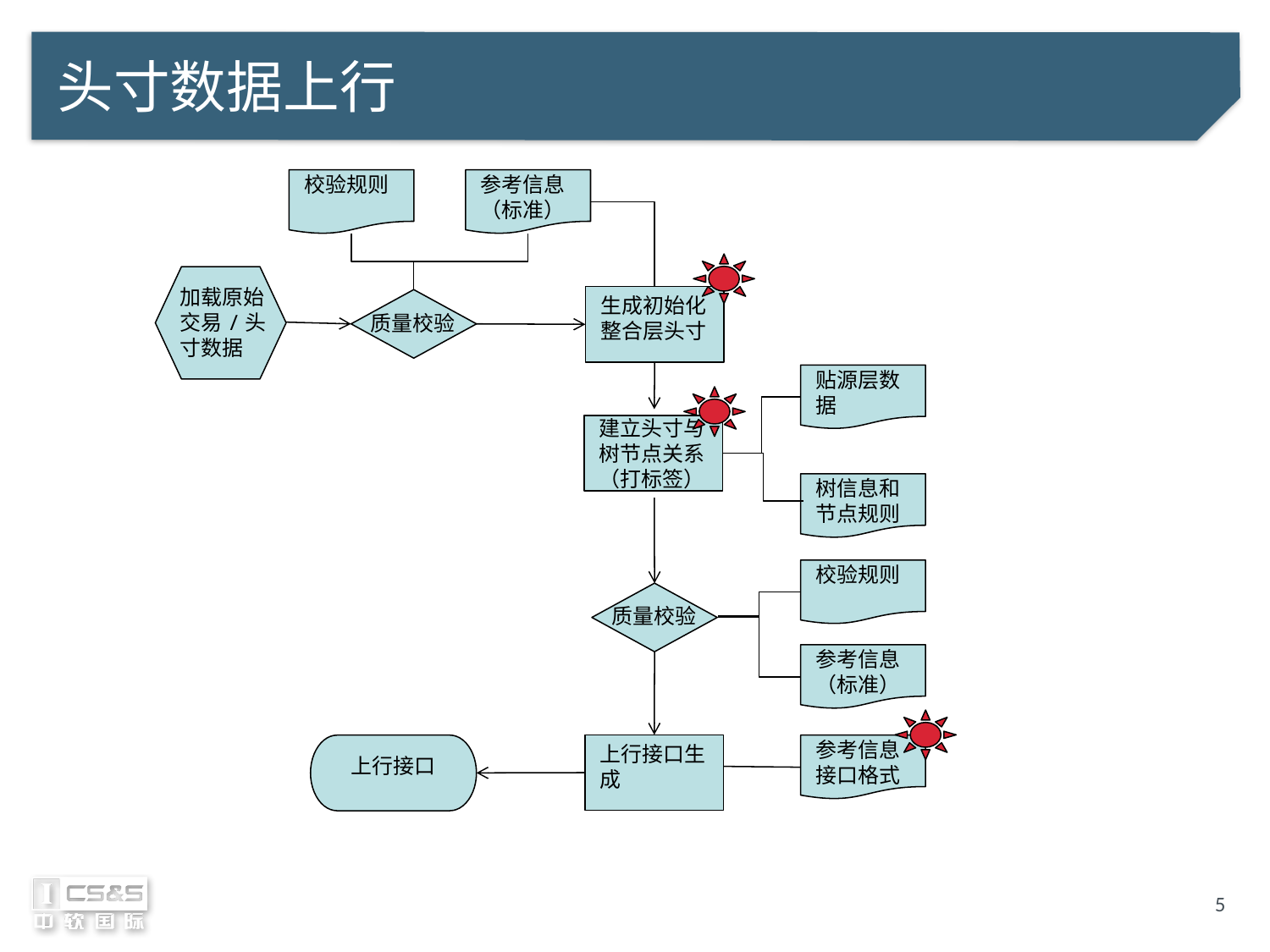

# 头寸数据上行
校验规则

参考信息
（标准）

加载原始交易/头寸数据

生成初始化整合层头寸

质量校验
贴源层数据

建立头寸与树节点关系
（打标签）

树信息和节点规则

校验规则

质量校验
参考信息
（标准）

参考信息
接口格式

上行接口生成
上行接口
5